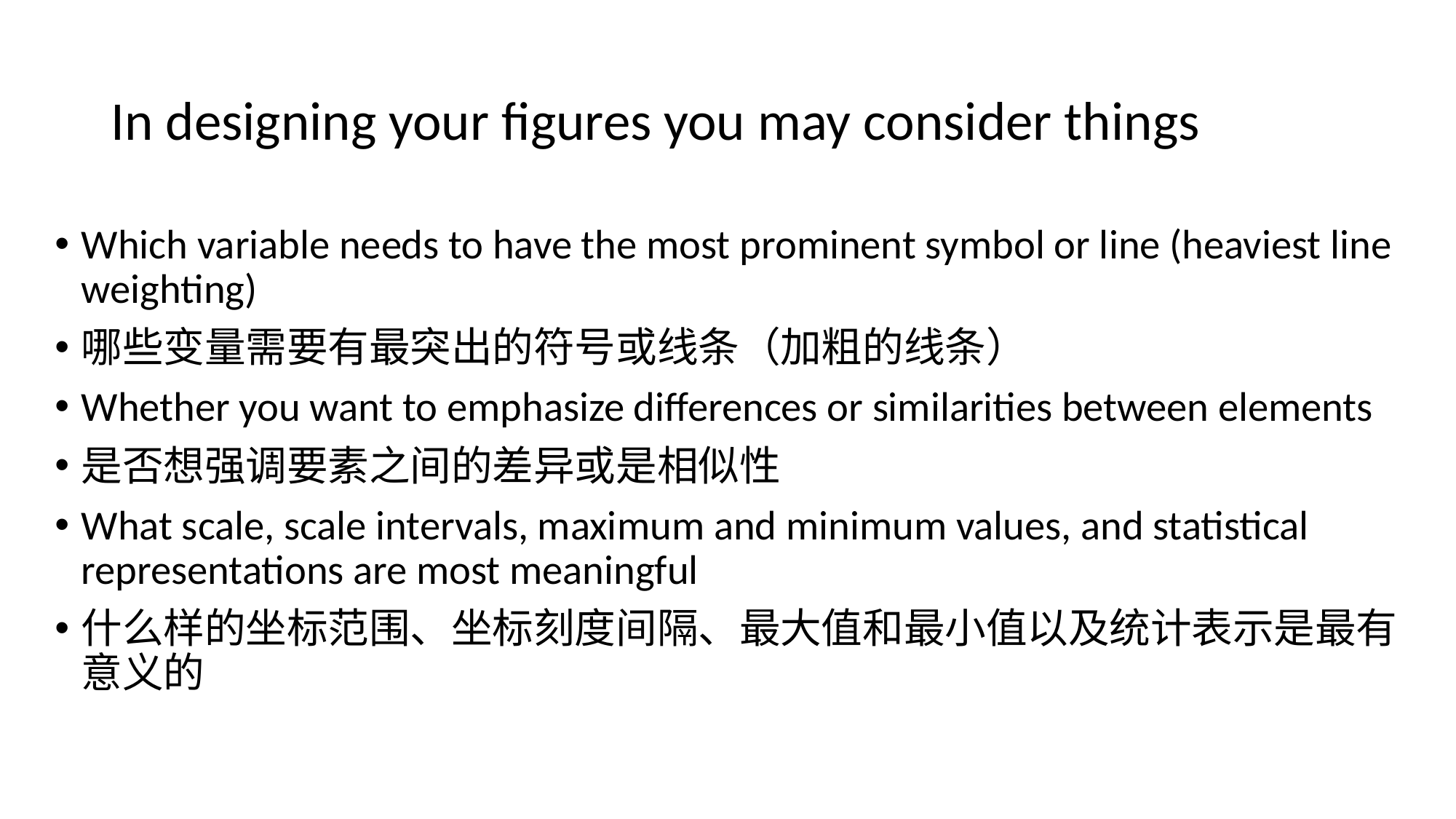

# In designing your figures you may consider things
Which variable needs to have the most prominent symbol or line (heaviest line weighting)
哪些变量需要有最突出的符号或线条（加粗的线条）
Whether you want to emphasize differences or similarities between elements
是否想强调要素之间的差异或是相似性
What scale, scale intervals, maximum and minimum values, and statistical representations are most meaningful
什么样的坐标范围、坐标刻度间隔、最大值和最小值以及统计表示是最有意义的